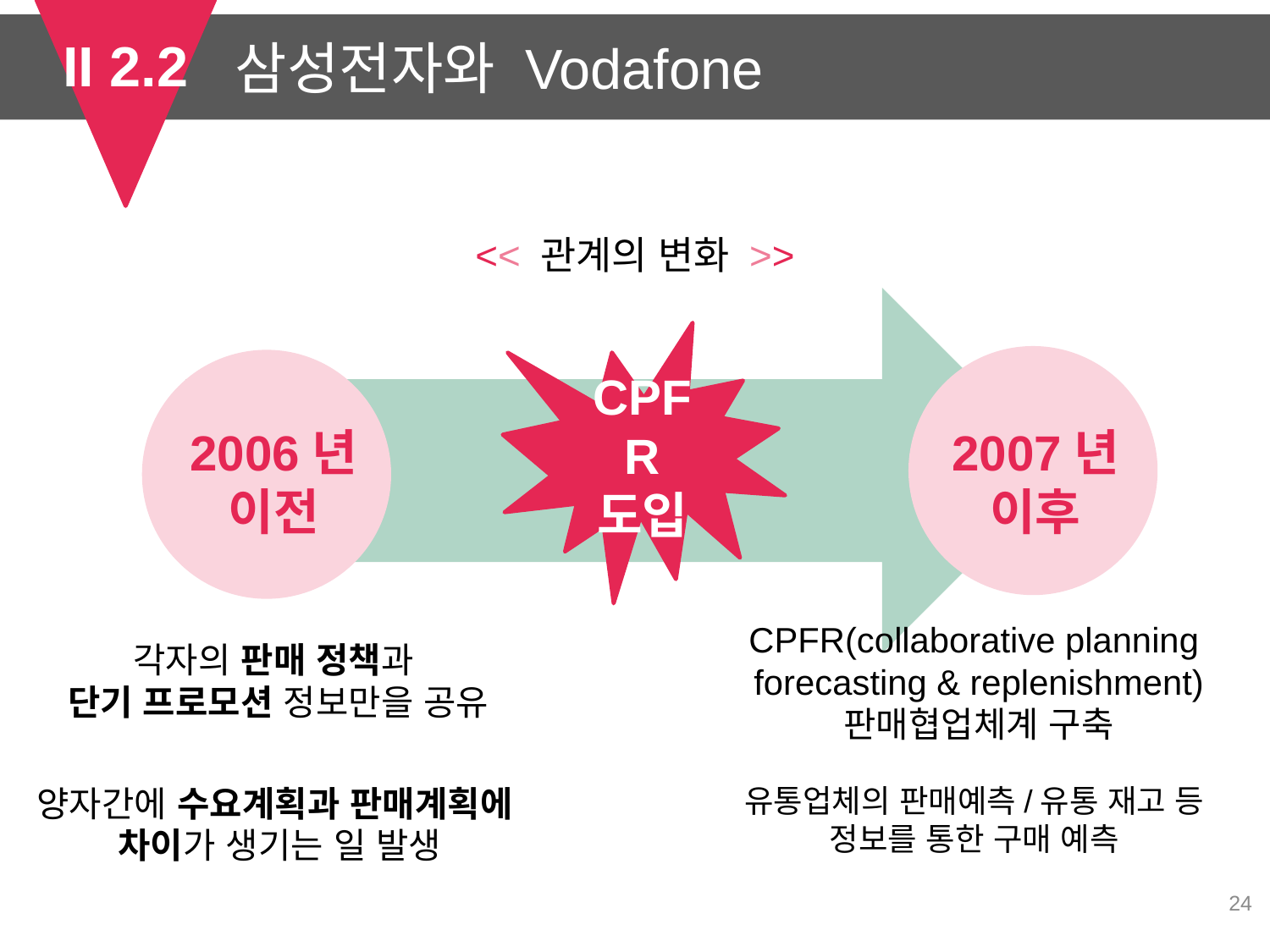

삼성전자와 Vodafone

II 2.2

<< 관계의 변화 >>
CPFR
도입

2006년 이전
2007년 이후
CPFR(collaborative planning
forecasting & replenishment)
판매협업체계 구축

각자의 판매 정책과
단기 프로모션 정보만을 공유
양자간에 수요계획과 판매계획에
차이가 생기는 일 발생
유통업체의 판매예측/유통 재고 등
정보를 통한 구매 예측
24